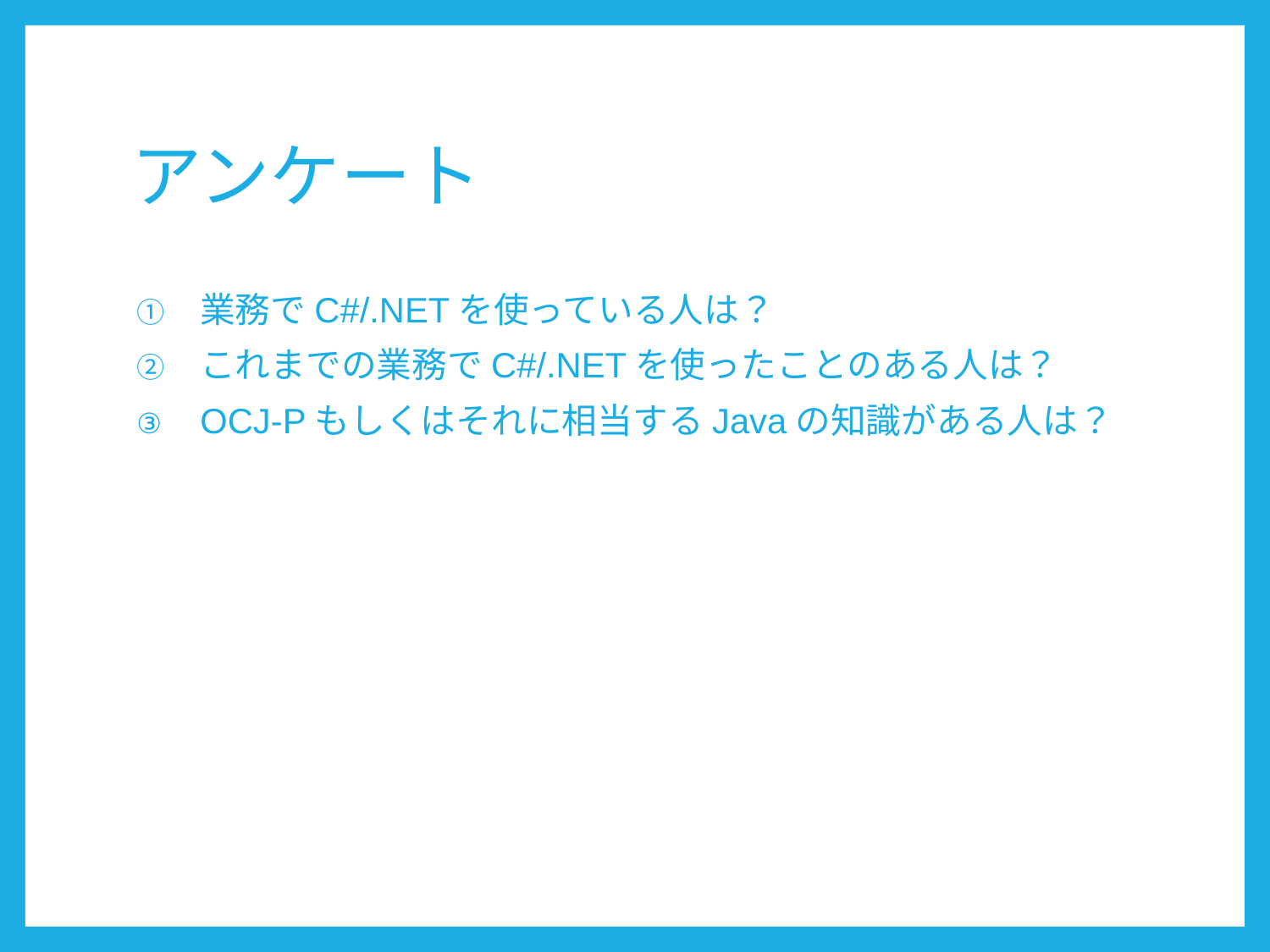

# アンケート
業務でC#/.NETを使っている人は？
これまでの業務でC#/.NETを使ったことのある人は？
OCJ-Pもしくはそれに相当するJavaの知識がある人は？